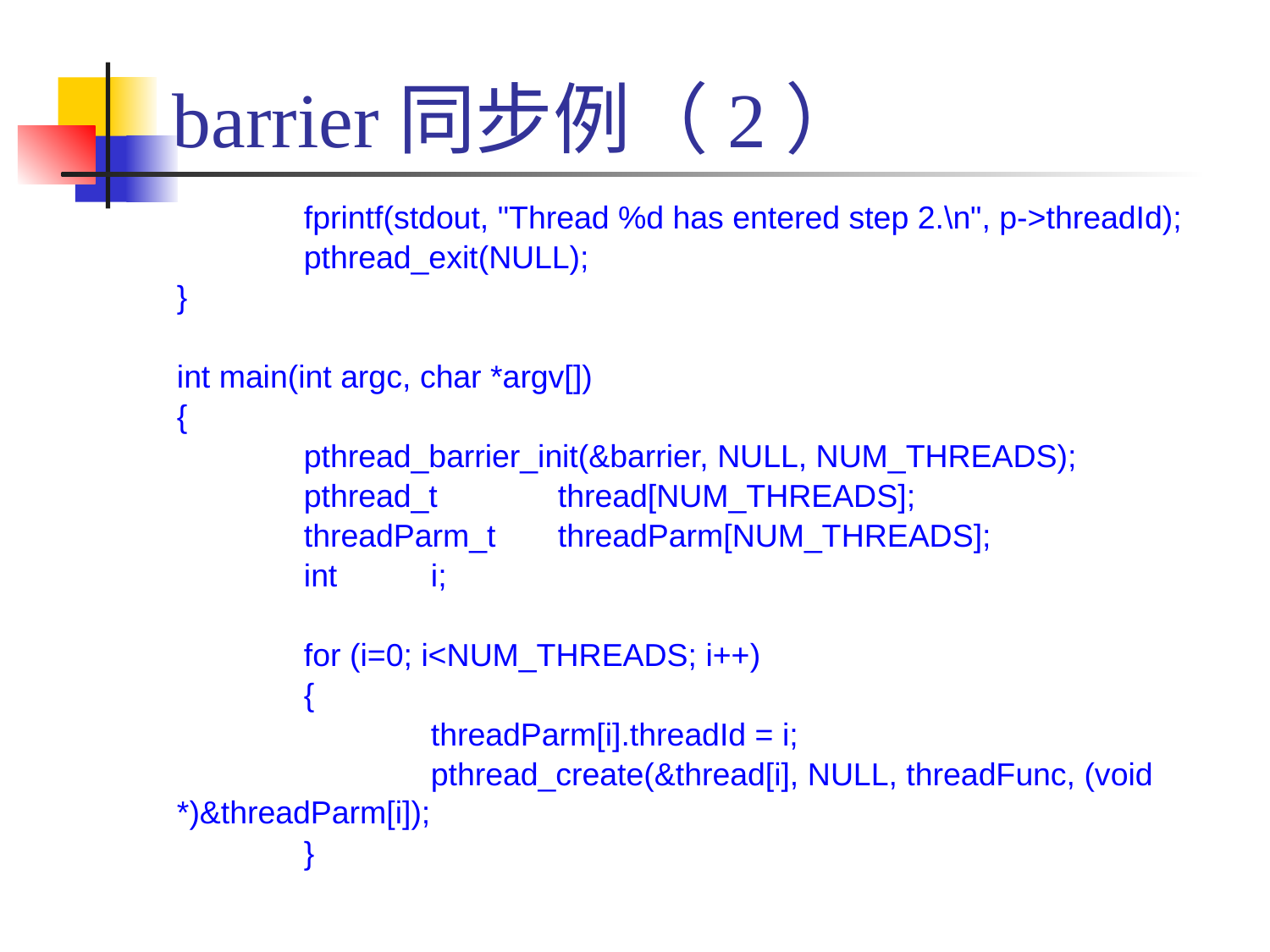

# barrier同步例（2）
	fprintf(stdout, "Thread %d has entered step 2.\n", p->threadId);
	pthread_exit(NULL);
}

int main(int argc, char *argv[])
{
	pthread_barrier_init(&barrier, NULL, NUM_THREADS);
	pthread_t	thread[NUM_THREADS];
	threadParm_t	threadParm[NUM_THREADS];
	int	i;

	for (i=0; i<NUM_THREADS; i++)
	{
		threadParm[i].threadId = i;
		pthread_create(&thread[i], NULL, threadFunc, (void *)&threadParm[i]);
	}